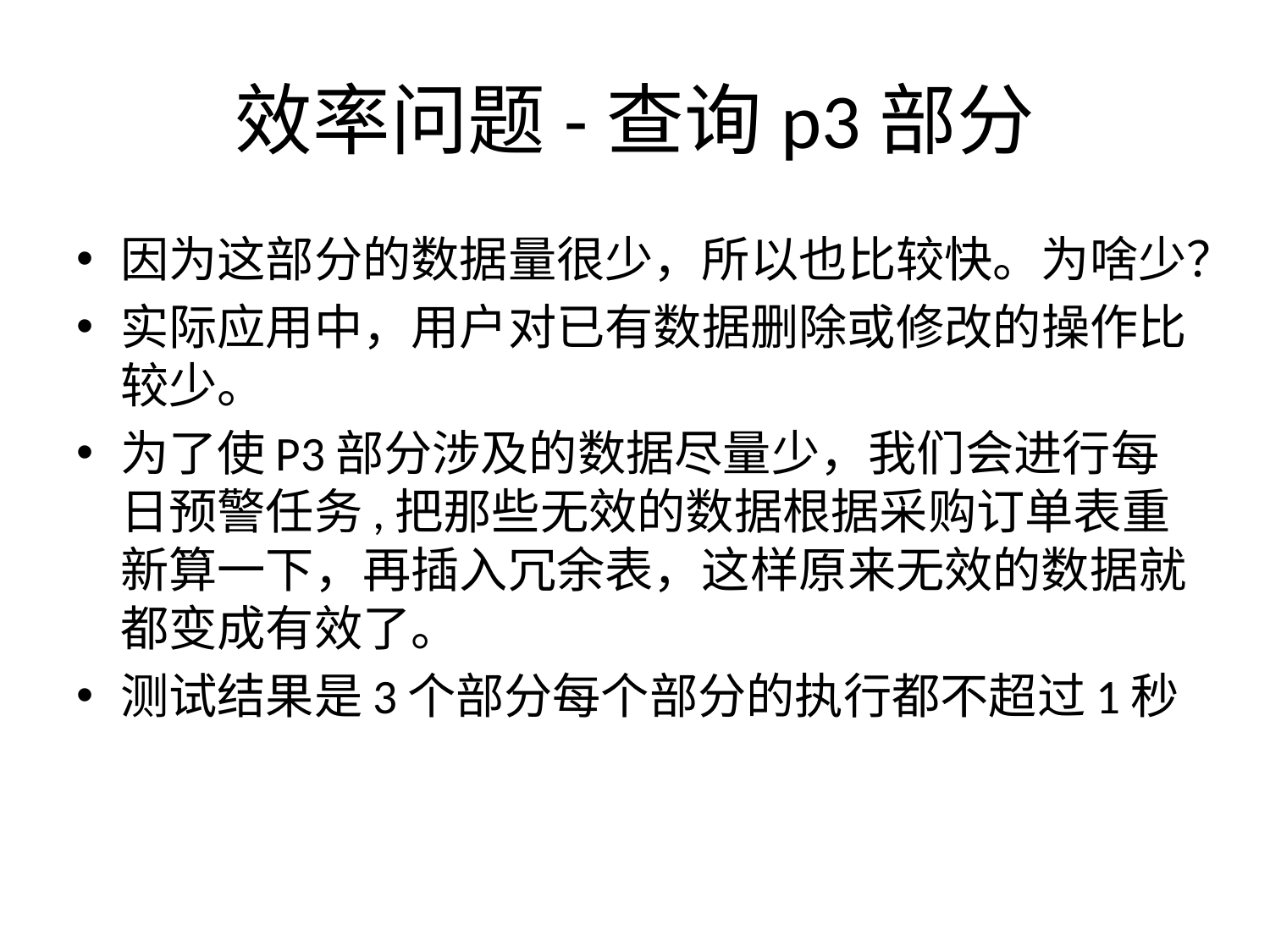

# 效率问题-查询p3部分
因为这部分的数据量很少，所以也比较快。为啥少？
实际应用中，用户对已有数据删除或修改的操作比较少。
为了使P3部分涉及的数据尽量少，我们会进行每日预警任务,把那些无效的数据根据采购订单表重新算一下，再插入冗余表，这样原来无效的数据就都变成有效了。
测试结果是3个部分每个部分的执行都不超过1秒